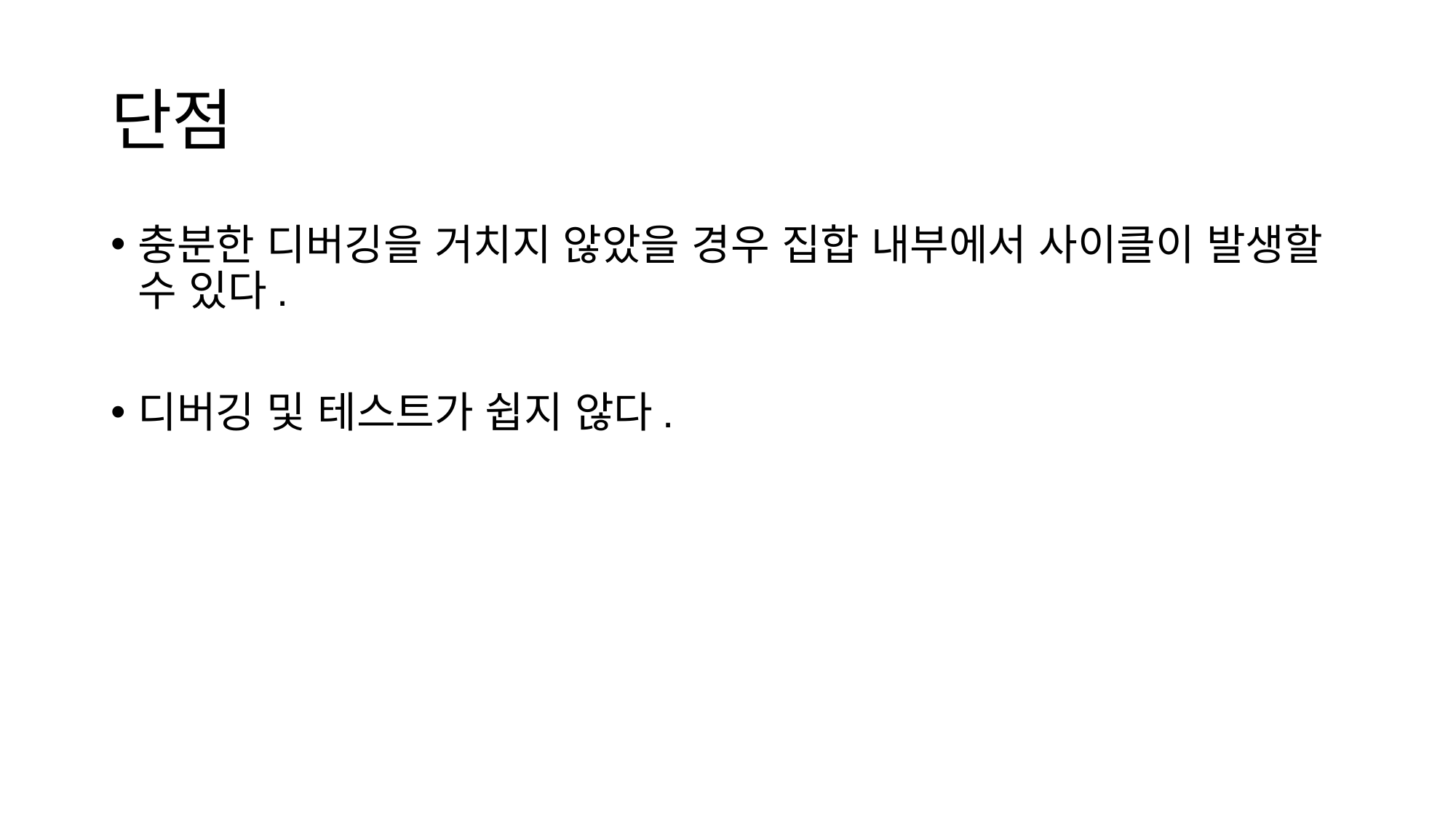

# 단점
충분한 디버깅을 거치지 않았을 경우 집합 내부에서 사이클이 발생할 수 있다.

디버깅 및 테스트가 쉽지 않다.